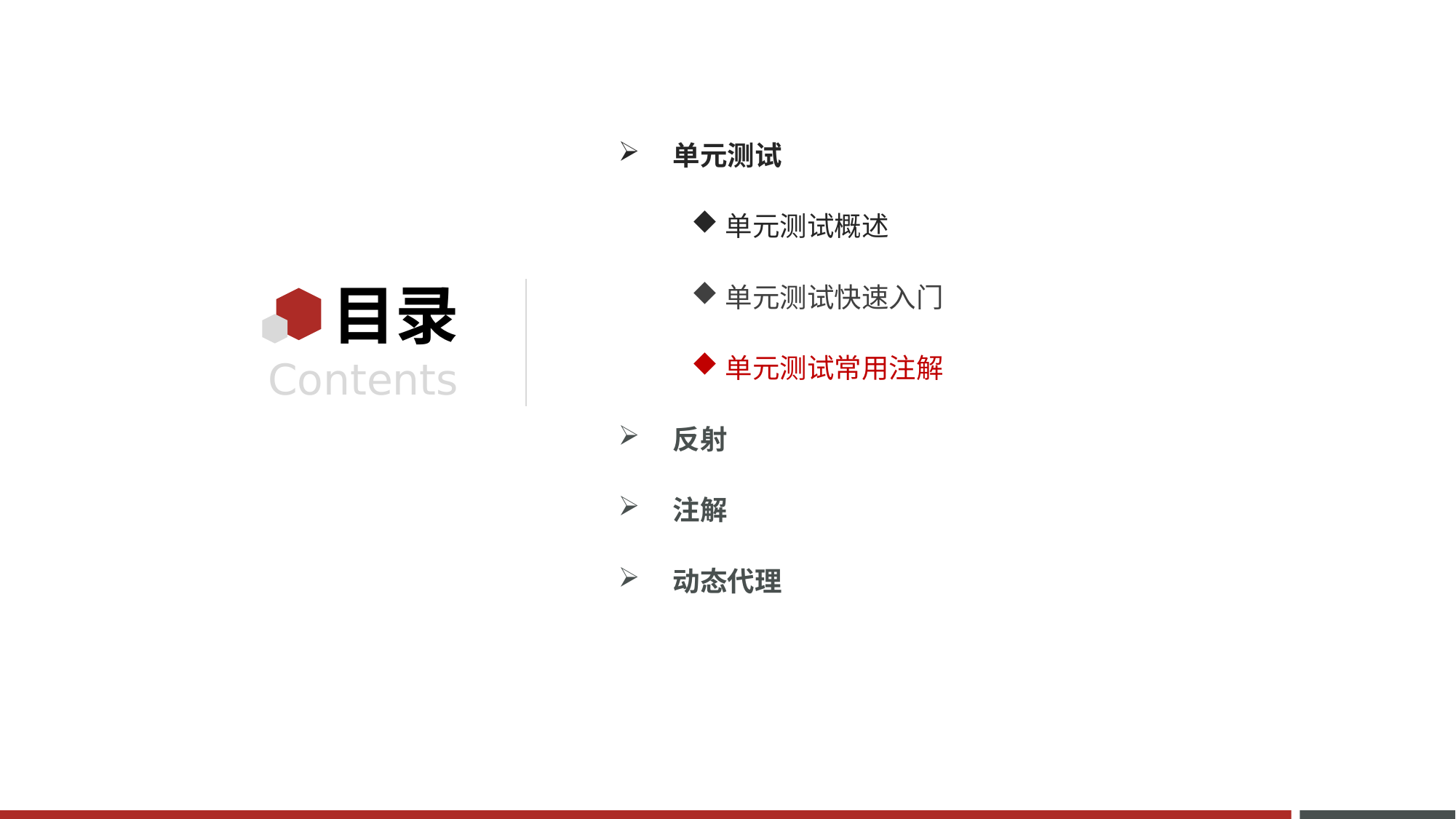

单元测试
单元测试概述
单元测试快速入门
单元测试常用注解
反射
注解
动态代理